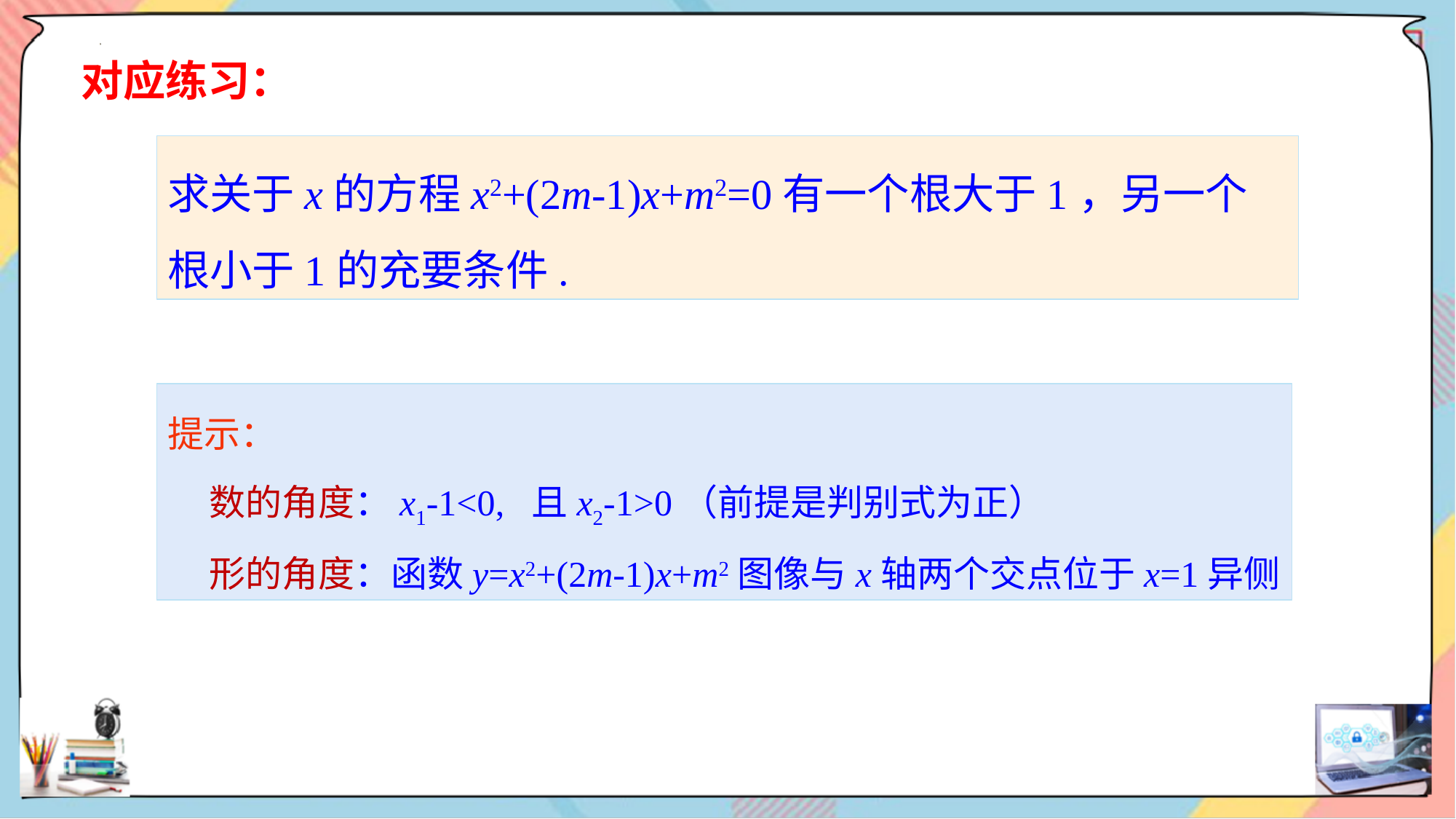

对应练习：
求关于x的方程x2+(2m-1)x+m2=0有一个根大于1，另一个根小于1的充要条件.
提示：
    数的角度：x1-1<0,  且x2-1>0（前提是判别式为正）
    形的角度：函数y=x2+(2m-1)x+m2图像与x轴两个交点位于x=1异侧